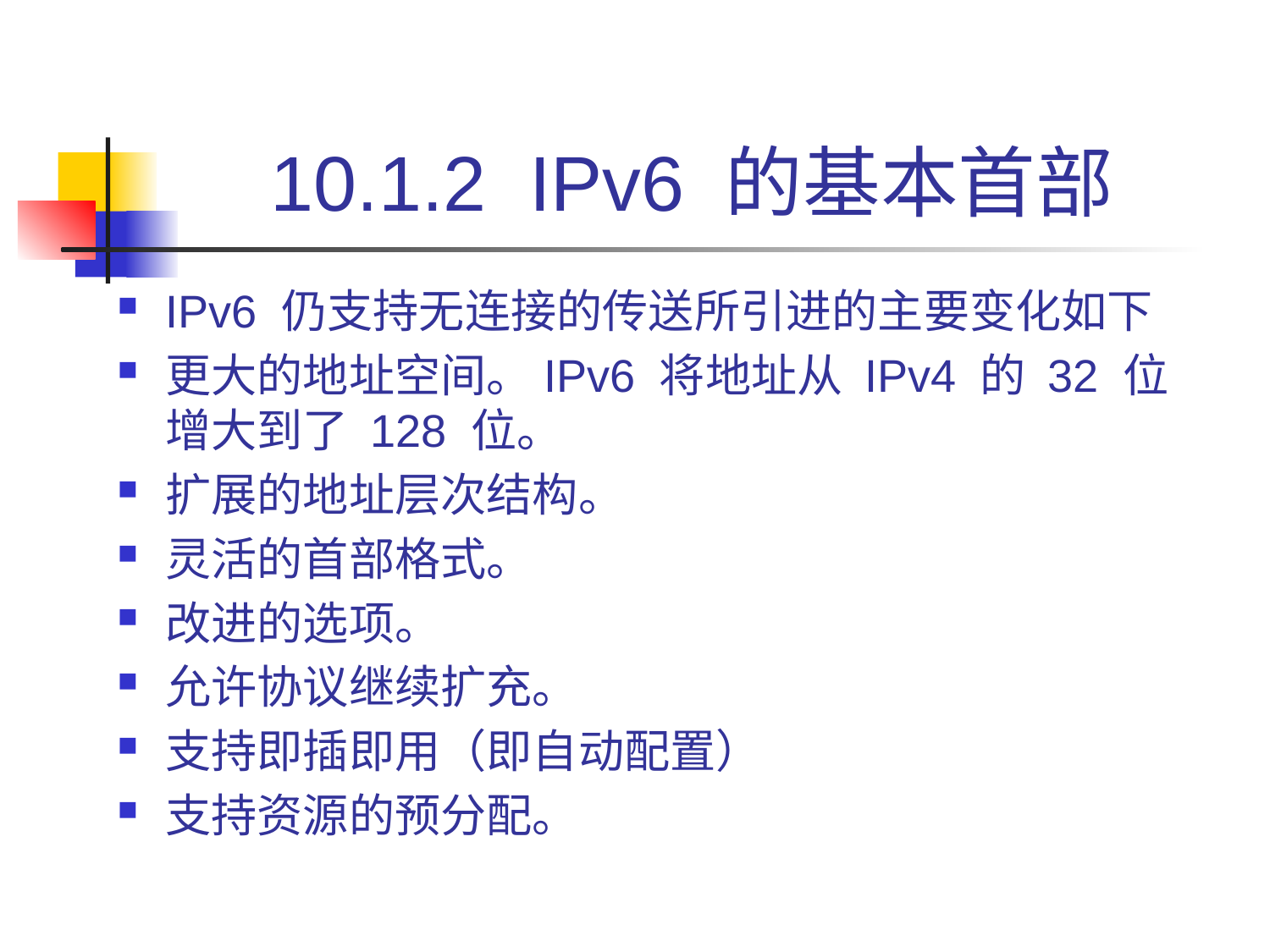

# 10.1.2  IPv6 的基本首部
IPv6 仍支持无连接的传送所引进的主要变化如下
更大的地址空间。IPv6 将地址从 IPv4 的 32 位 增大到了 128 位。
扩展的地址层次结构。
灵活的首部格式。
改进的选项。
允许协议继续扩充。
支持即插即用（即自动配置）
支持资源的预分配。